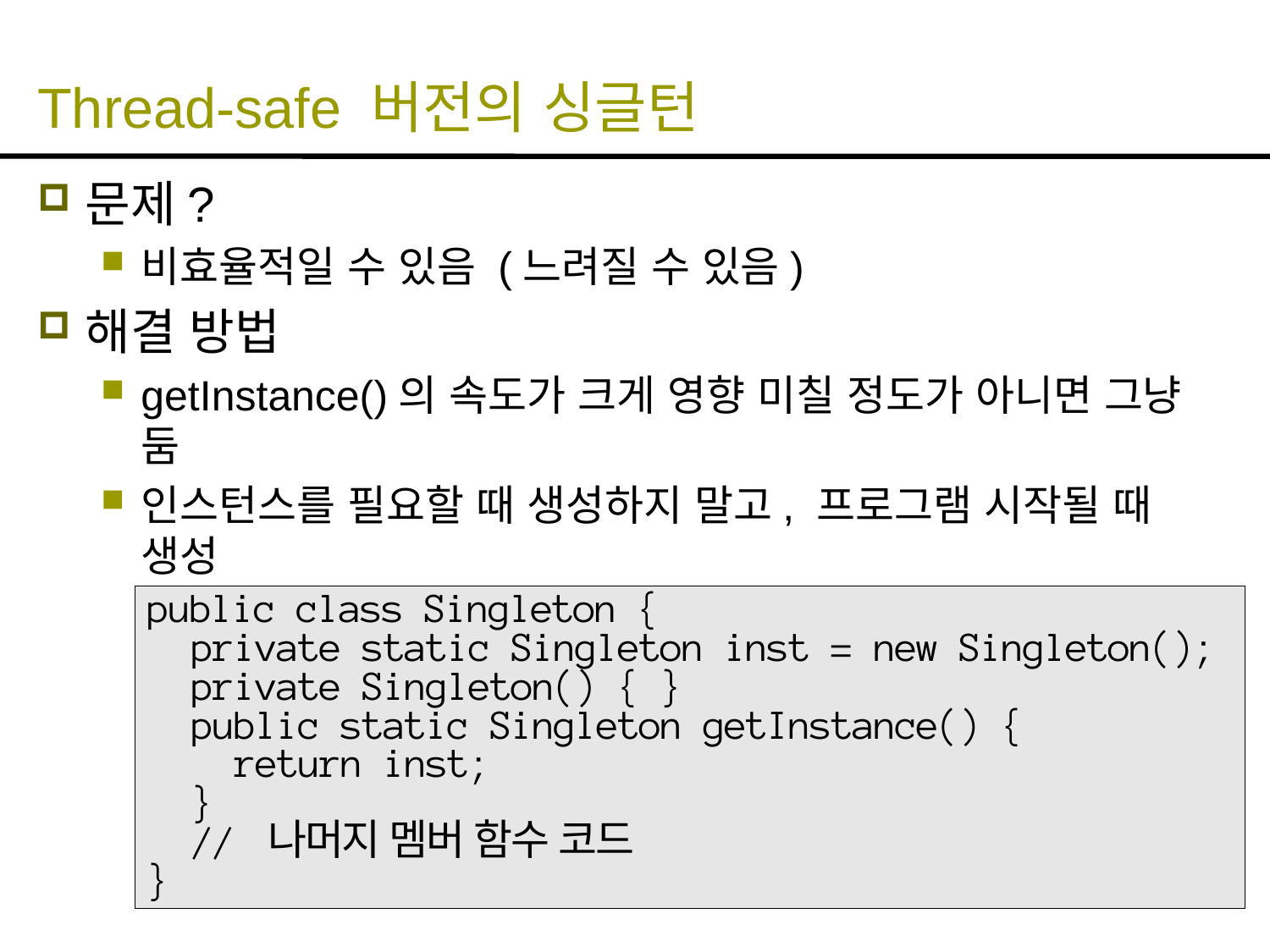

# Thread-safe 버전의 싱글턴
문제?
비효율적일 수 있음 (느려질 수 있음)
해결 방법
getInstance()의 속도가 크게 영향 미칠 정도가 아니면 그냥 둠
인스턴스를 필요할 때 생성하지 말고, 프로그램 시작될 때 생성

public class Singleton {
  private static Singleton inst = new Singleton();
  private Singleton() { }
  public static Singleton getInstance() {
    return inst;
  }
  // 나머지 멤버 함수 코드
}